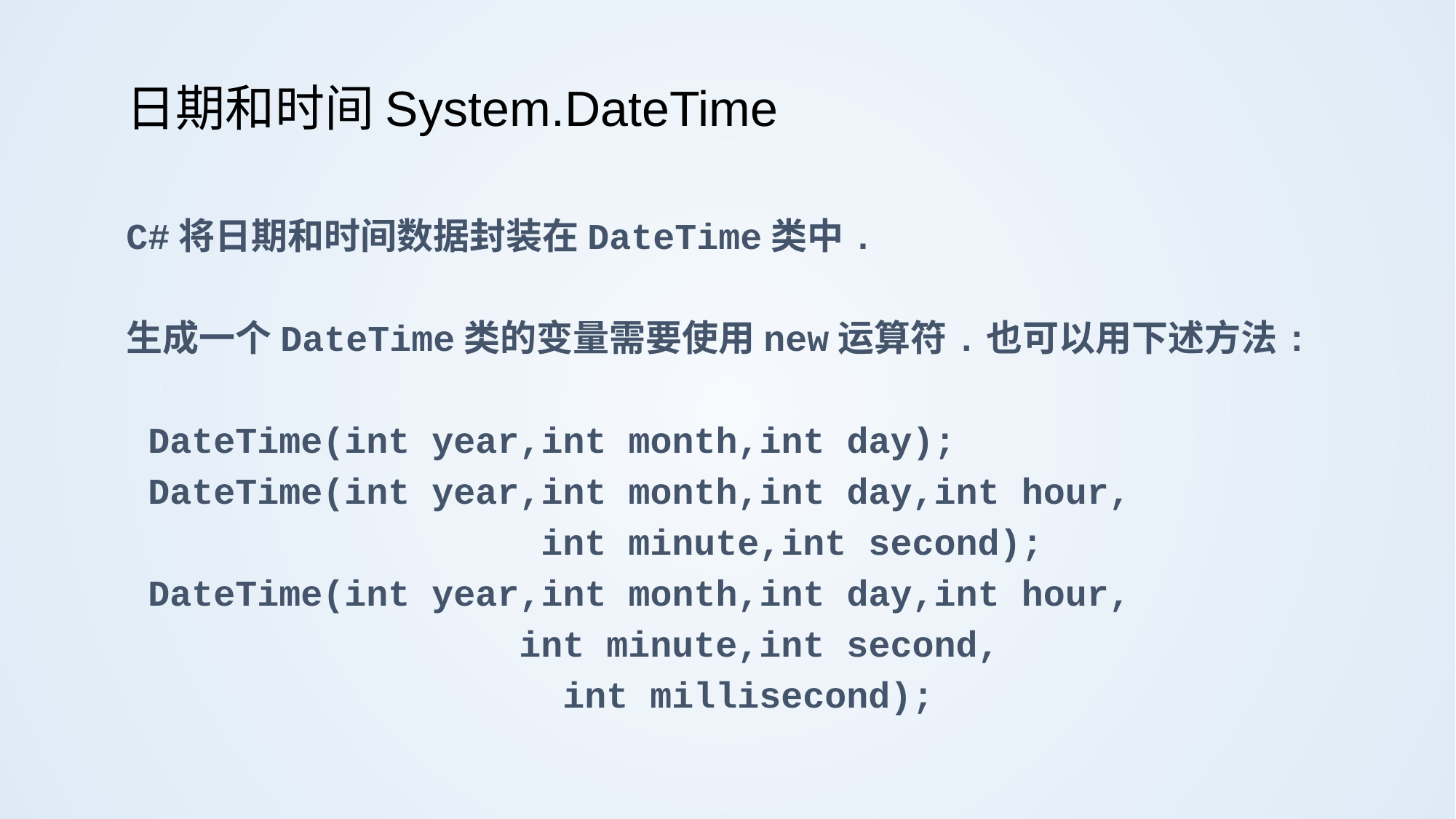

# 日期和时间System.DateTime

C#将日期和时间数据封装在DateTime类中.

生成一个DateTime类的变量需要使用new运算符.也可以用下述方法:

 DateTime(int year,int month,int day);
 DateTime(int year,int month,int day,int hour,
                   int minute,int second);
 DateTime(int year,int month,int day,int hour,
                  int minute,int second,
				int millisecond);